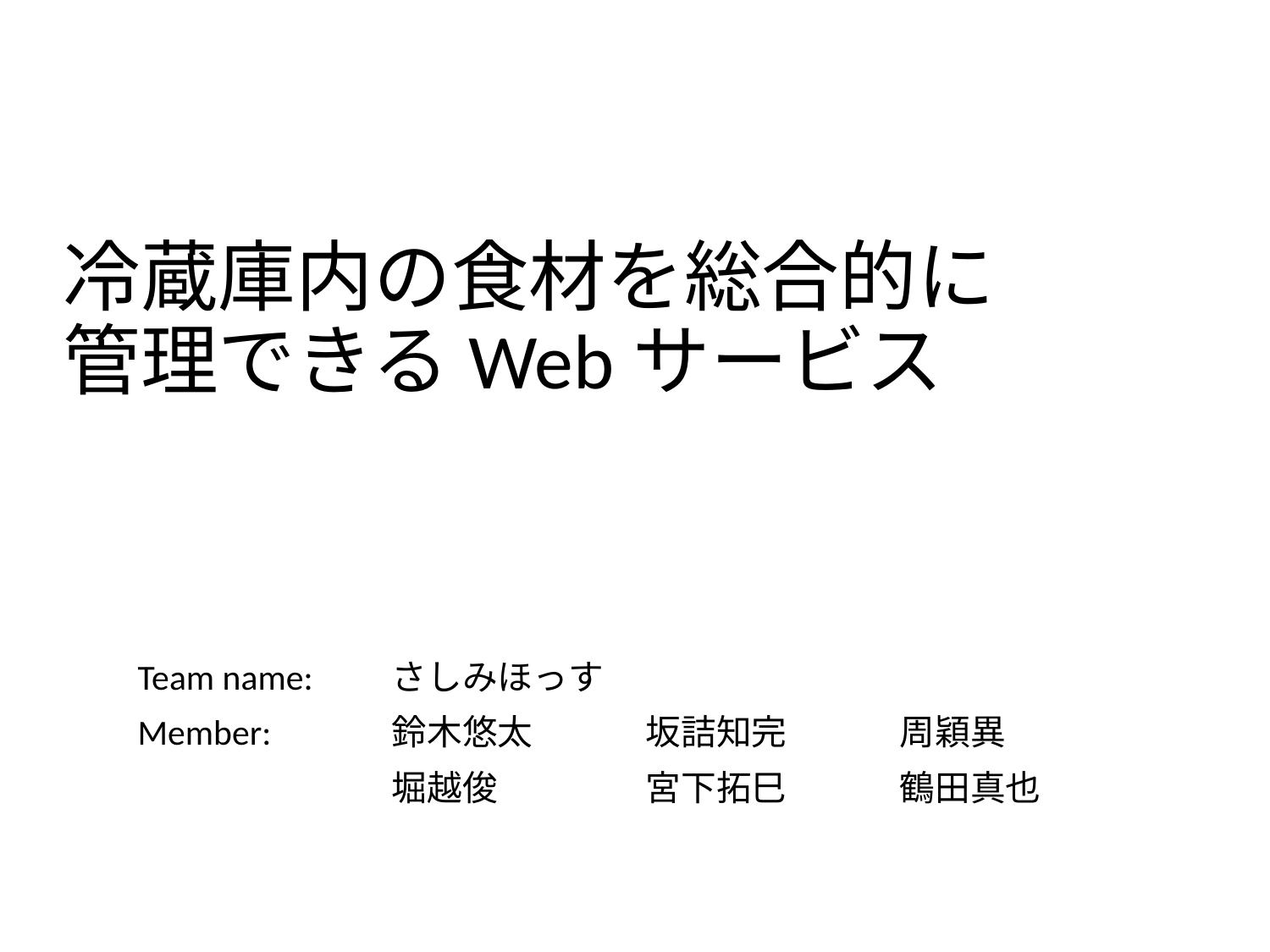

# 冷蔵庫内の食材を総合的に 管理できるWebサービス
Team name: 	さしみほっす
Member:	鈴木悠太	坂詰知完	周穎異
		堀越俊		宮下拓巳	鶴田真也